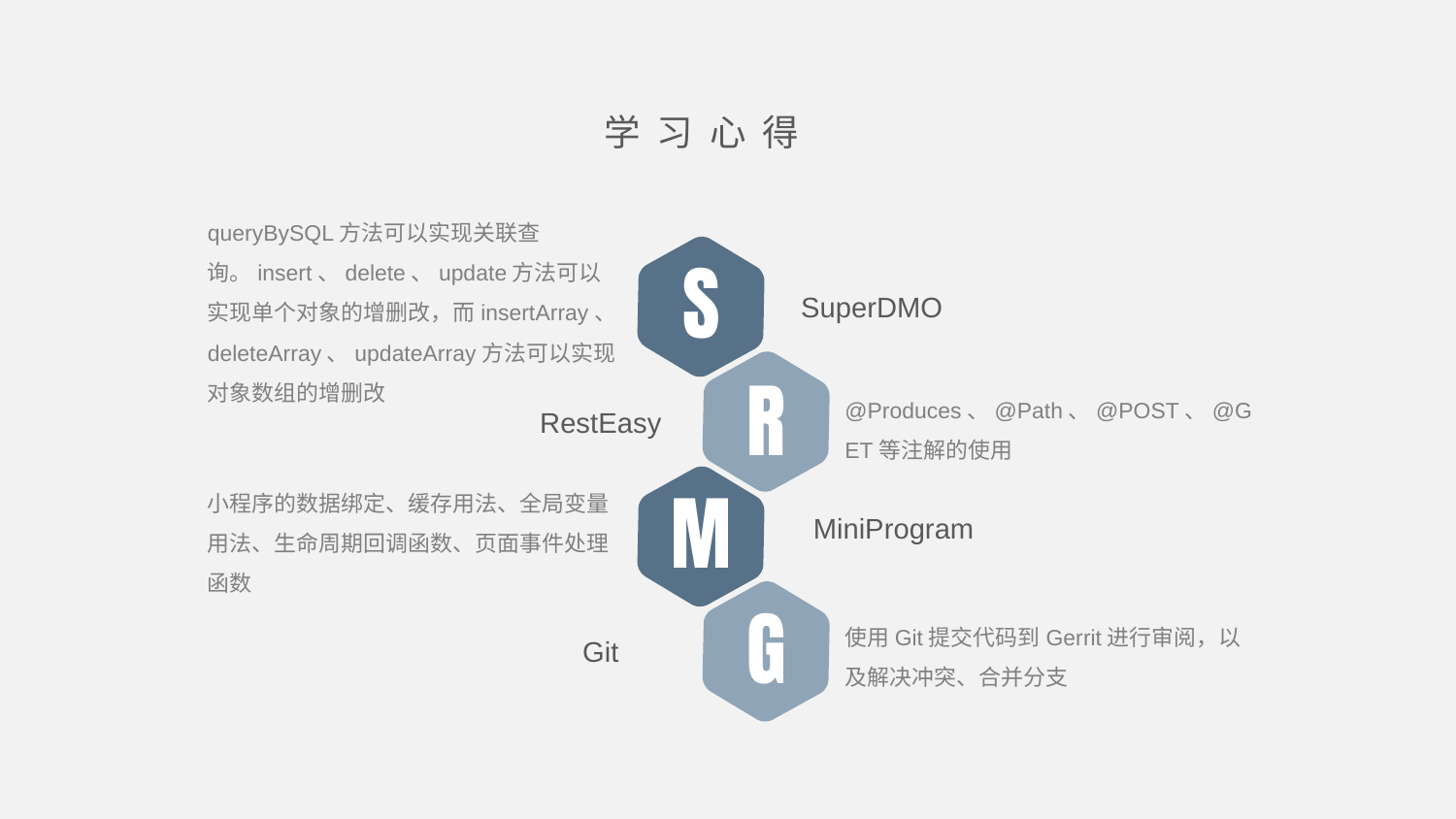

学  习  心  得
queryBySQL方法可以实现关联查询。insert、delete、update方法可以实现单个对象的增删改，而insertArray、deleteArray、updateArray方法可以实现对象数组的增删改

S
SuperDMO

R
@Produces、@Path、@POST、@GET等注解的使用
RestEasy
小程序的数据绑定、缓存用法、全局变量用法、生命周期回调函数、页面事件处理函数

M
MiniProgram

G
使用Git提交代码到Gerrit进行审阅，以及解决冲突、合并分支
Git